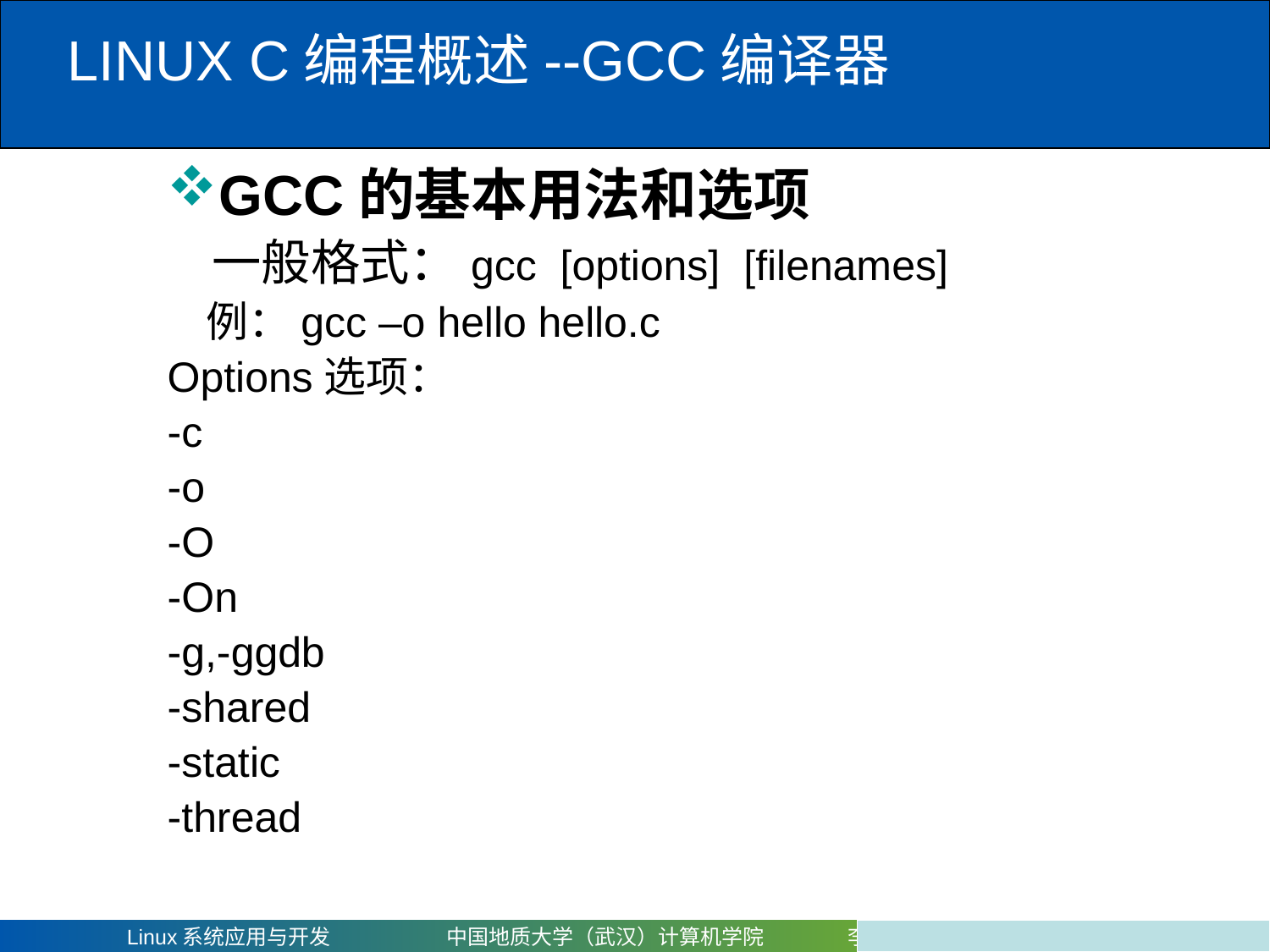

LINUX C编程概述--GCC编译器

GCC的基本用法和选项
   一般格式：gcc  [options]  [filenames]
   例：gcc –o hello hello.c
Options选项：
-c
-o
-O
-On
-g,-ggdb
-shared
-static
-thread